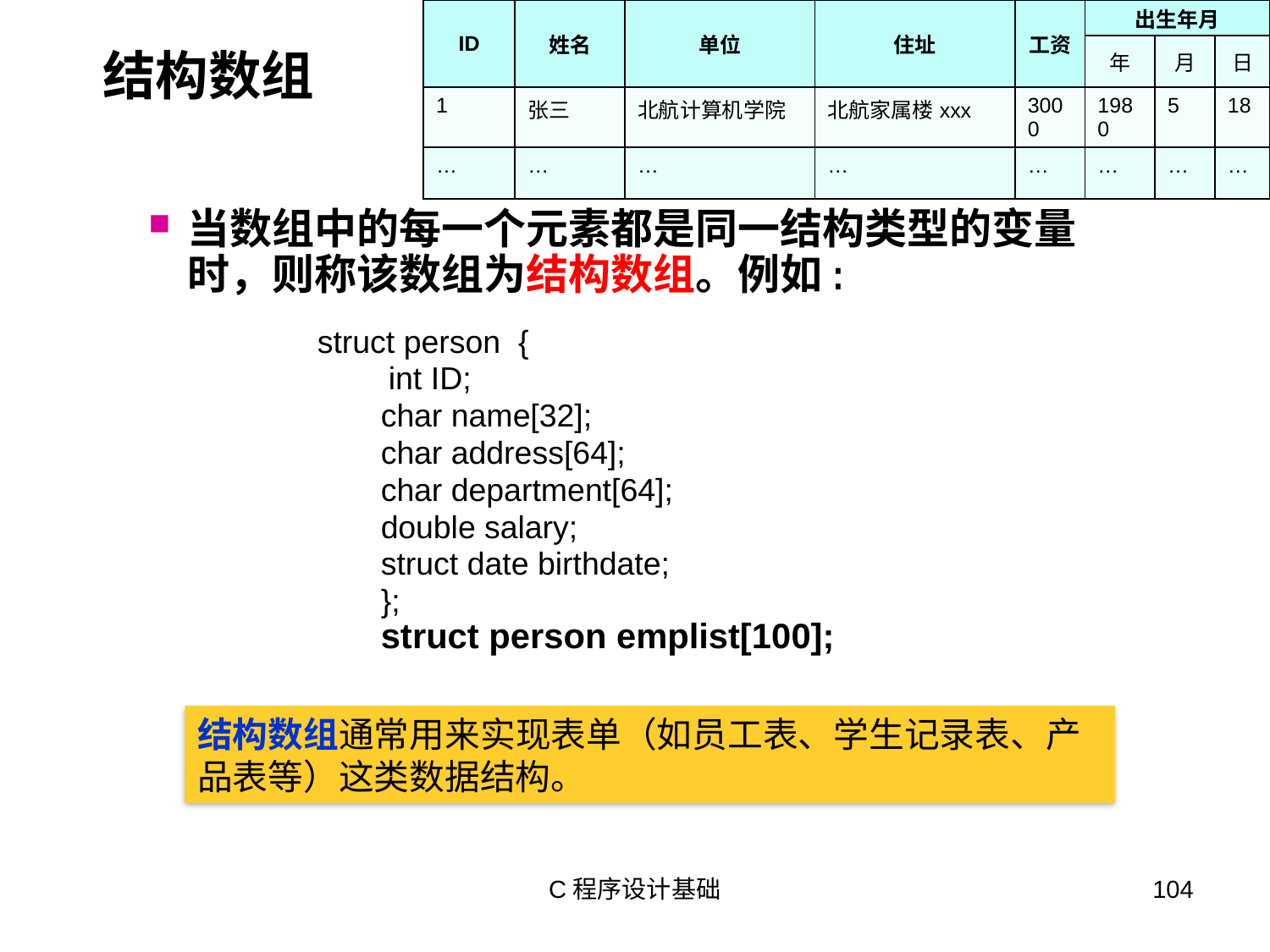

| ID | 姓名 | 单位 | 住址 | 工资 | 出生年月 |  |  |
| --- | --- | --- | --- | --- | --- | --- | --- |
|  |  |  |  |  | 年 | 月 | 日 |
| 1 | 张三 | 北航计算机学院 | 北航家属楼xxx | 3000 | 1980 | 5 | 18 |
| … | … | … | … | … | … | … | … |
# 结构数组
当数组中的每一个元素都是同一结构类型的变量时，则称该数组为结构数组。例如:
struct person  {
        int ID;
char name[32];
char address[64];
char department[64];
double salary;
struct date birthdate;
};
struct person emplist[100];
结构数组通常用来实现表单（如员工表、学生记录表、产品表等）这类数据结构。
C程序设计基础
104